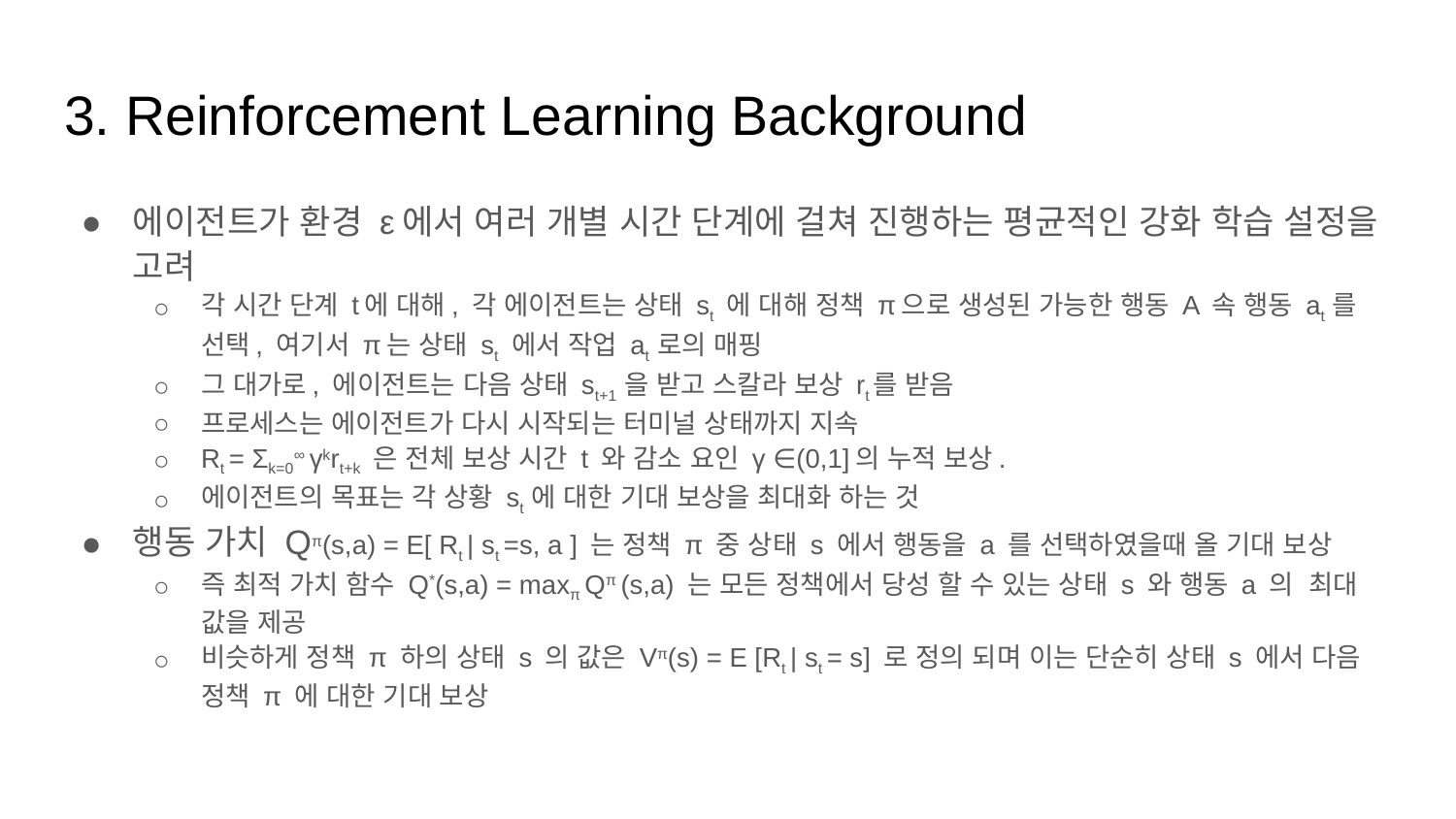

# 3. Reinforcement Learning Background
에이전트가 환경 ε에서 여러 개별 시간 단계에 걸쳐 진행하는 평균적인 강화 학습 설정을 고려
각 시간 단계 t에 대해, 각 에이전트는 상태 st 에 대해 정책 π으로 생성된 가능한 행동 A 속 행동 at 를 선택, 여기서 π는 상태 st 에서 작업 at 로의 매핑
그 대가로, 에이전트는 다음 상태 st+1 을 받고 스칼라 보상 rt를 받음
프로세스는 에이전트가 다시 시작되는 터미널 상태까지 지속
Rt = Σk=0∞ γkrt+k 은 전체 보상 시간 t 와 감소 요인 γ ∈(0,1]의 누적 보상.
에이전트의 목표는 각 상황 st 에 대한 기대 보상을 최대화 하는 것
행동 가치 Qπ(s,a) = E[ Rt | st =s, a ] 는 정책 π 중 상태 s 에서 행동을 a 를 선택하였을때 올 기대 보상
즉 최적 가치 함수 Q*(s,a) = maxπ Qπ (s,a) 는 모든 정책에서 당성 할 수 있는 상태 s 와 행동 a 의  최대 값을 제공
비슷하게 정책 π 하의 상태 s 의 값은 Vπ(s) = E [Rt | st = s] 로 정의 되며 이는 단순히 상태 s 에서 다음 정책 π 에 대한 기대 보상